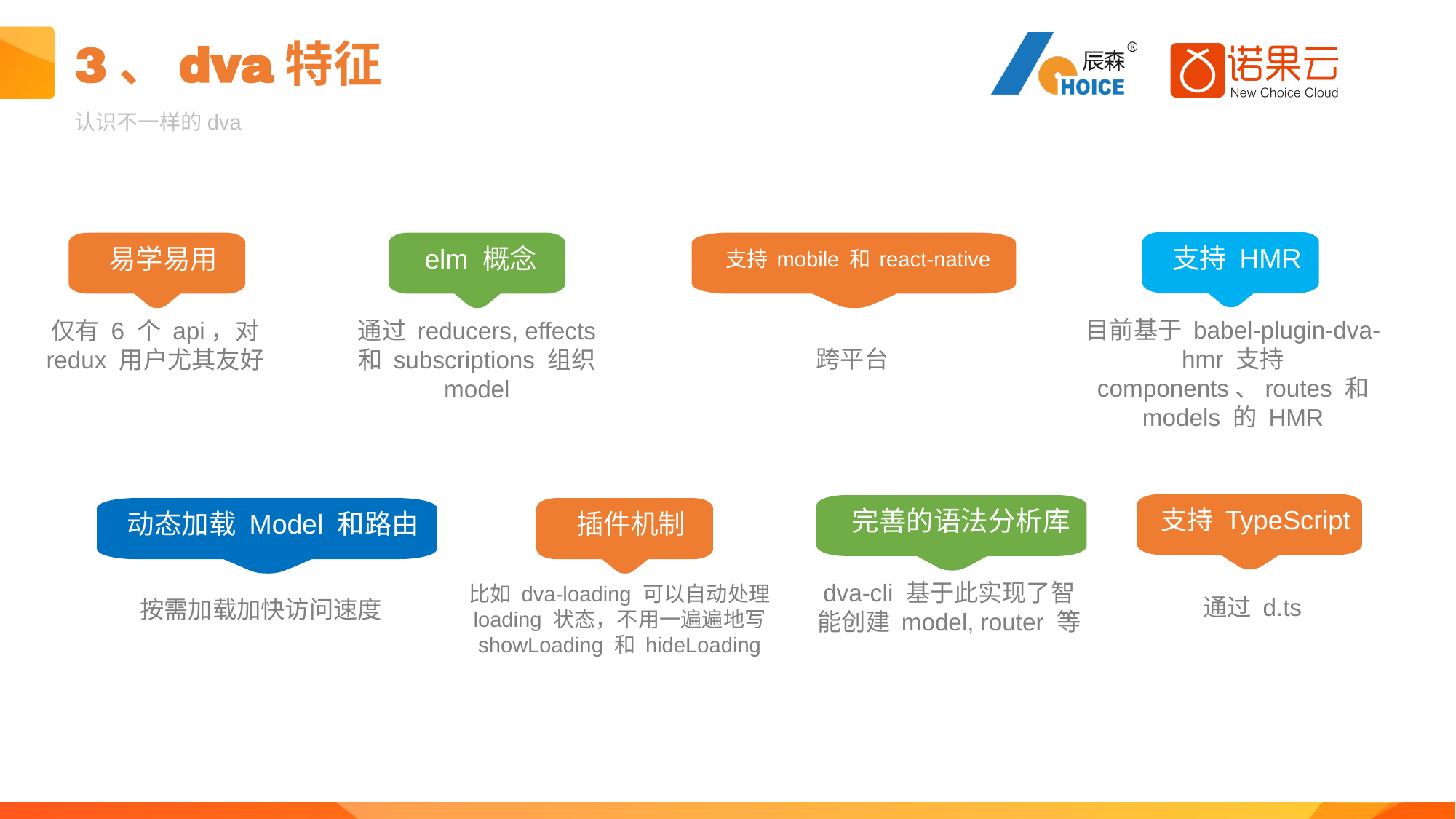

# 3、dva特征
认识不一样的dva
 支持 HMR
 易学易用
 elm 概念
 支持 mobile 和 react-native
目前基于 babel-plugin-dva-hmr 支持 components、routes 和 models 的 HMR
仅有 6 个 api，对 redux 用户尤其友好
通过 reducers, effects 和 subscriptions 组织 model
跨平台
 支持 TypeScript
  完善的语法分析库
 动态加载 Model 和路由
 插件机制
dva-cli 基于此实现了智能创建 model, router 等
比如 dva-loading 可以自动处理 loading 状态，不用一遍遍地写 showLoading 和 hideLoading
通过 d.ts
按需加载加快访问速度